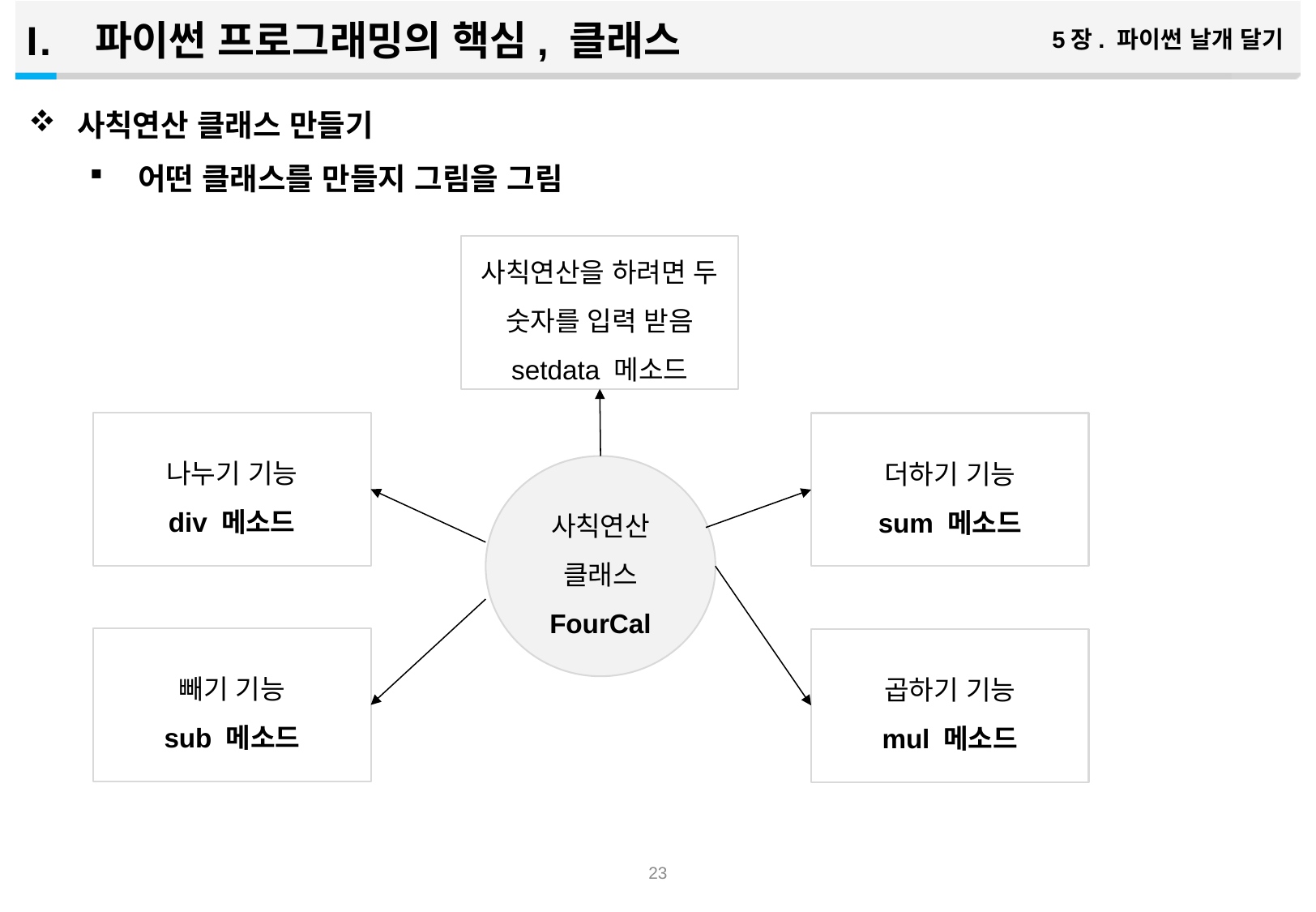

파이썬 프로그래밍의 핵심, 클래스
5장. 파이썬 날개 달기
사칙연산 클래스 만들기
어떤 클래스를 만들지 그림을 그림
사칙연산을 하려면 두 숫자를 입력 받음
setdata 메소드
나누기 기능
div 메소드
더하기 기능
sum 메소드
사칙연산 클래스
FourCal
빼기 기능
sub 메소드
곱하기 기능
mul 메소드
23